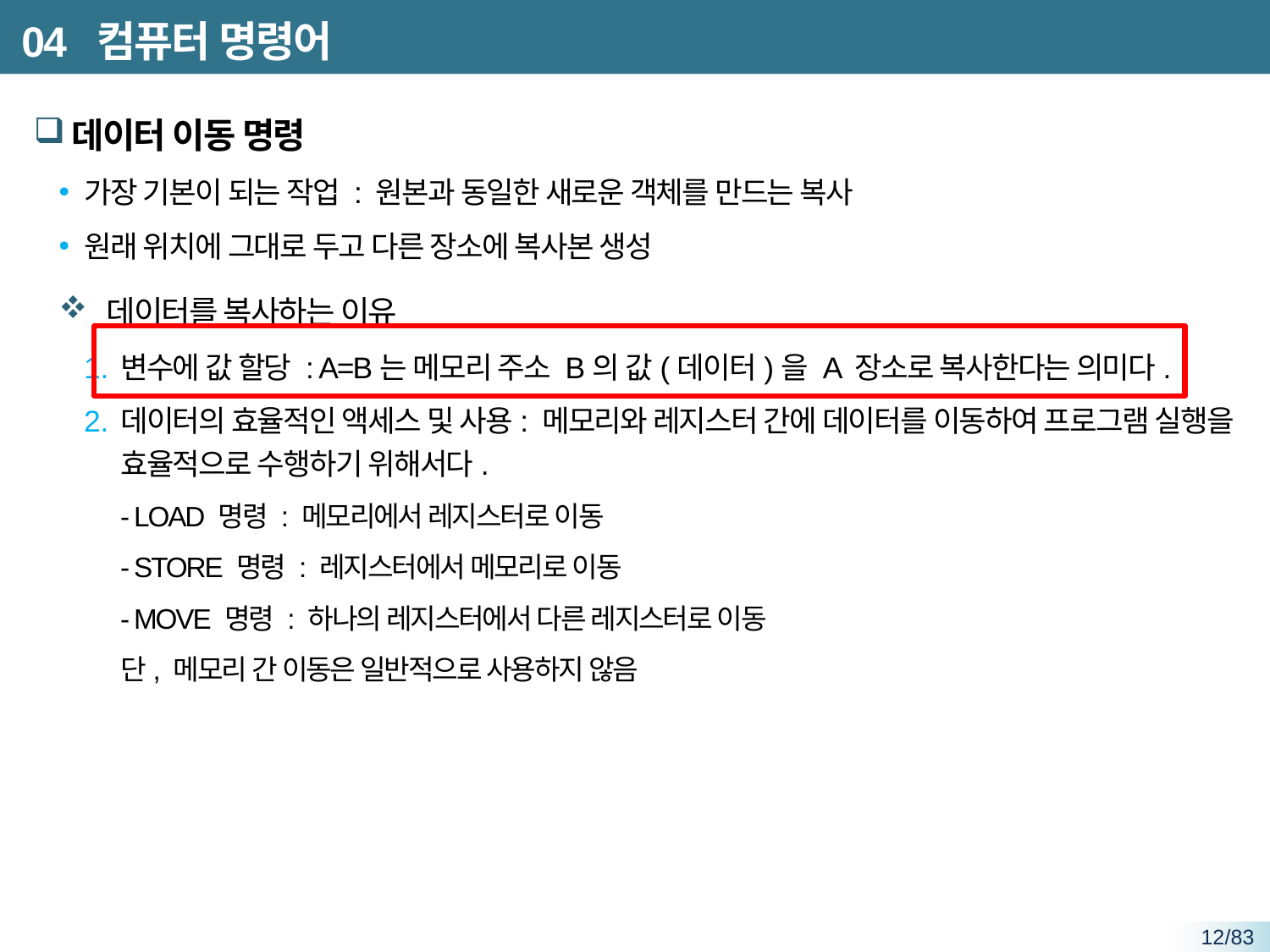

# 04  컴퓨터 명령어
데이터 이동 명령
가장 기본이 되는 작업 : 원본과 동일한 새로운 객체를 만드는 복사
원래 위치에 그대로 두고 다른 장소에 복사본 생성
데이터를 복사하는 이유
변수에 값 할당 : A=B는 메모리 주소 B의 값(데이터)을 A 장소로 복사한다는 의미다.
데이터의 효율적인 액세스 및 사용: 메모리와 레지스터 간에 데이터를 이동하여 프로그램 실행을 효율적으로 수행하기 위해서다.
- LOAD 명령 : 메모리에서 레지스터로 이동
- STORE 명령 : 레지스터에서 메모리로 이동
- MOVE 명령 : 하나의 레지스터에서 다른 레지스터로 이동
단, 메모리 간 이동은 일반적으로 사용하지 않음